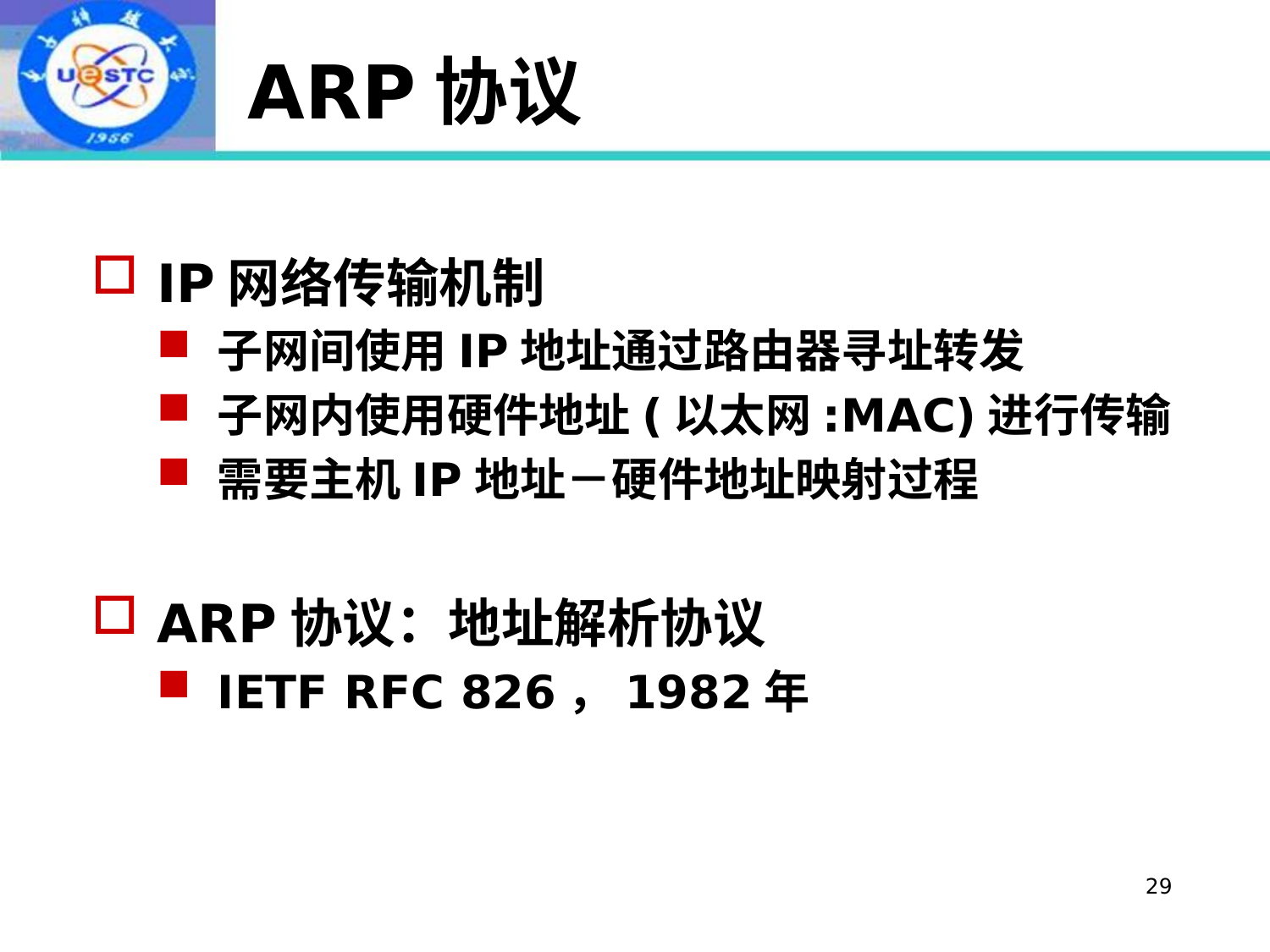

# ARP协议
IP网络传输机制
子网间使用IP地址通过路由器寻址转发
子网内使用硬件地址(以太网:MAC)进行传输
需要主机IP地址－硬件地址映射过程

ARP协议：地址解析协议
IETF RFC 826，1982年

29